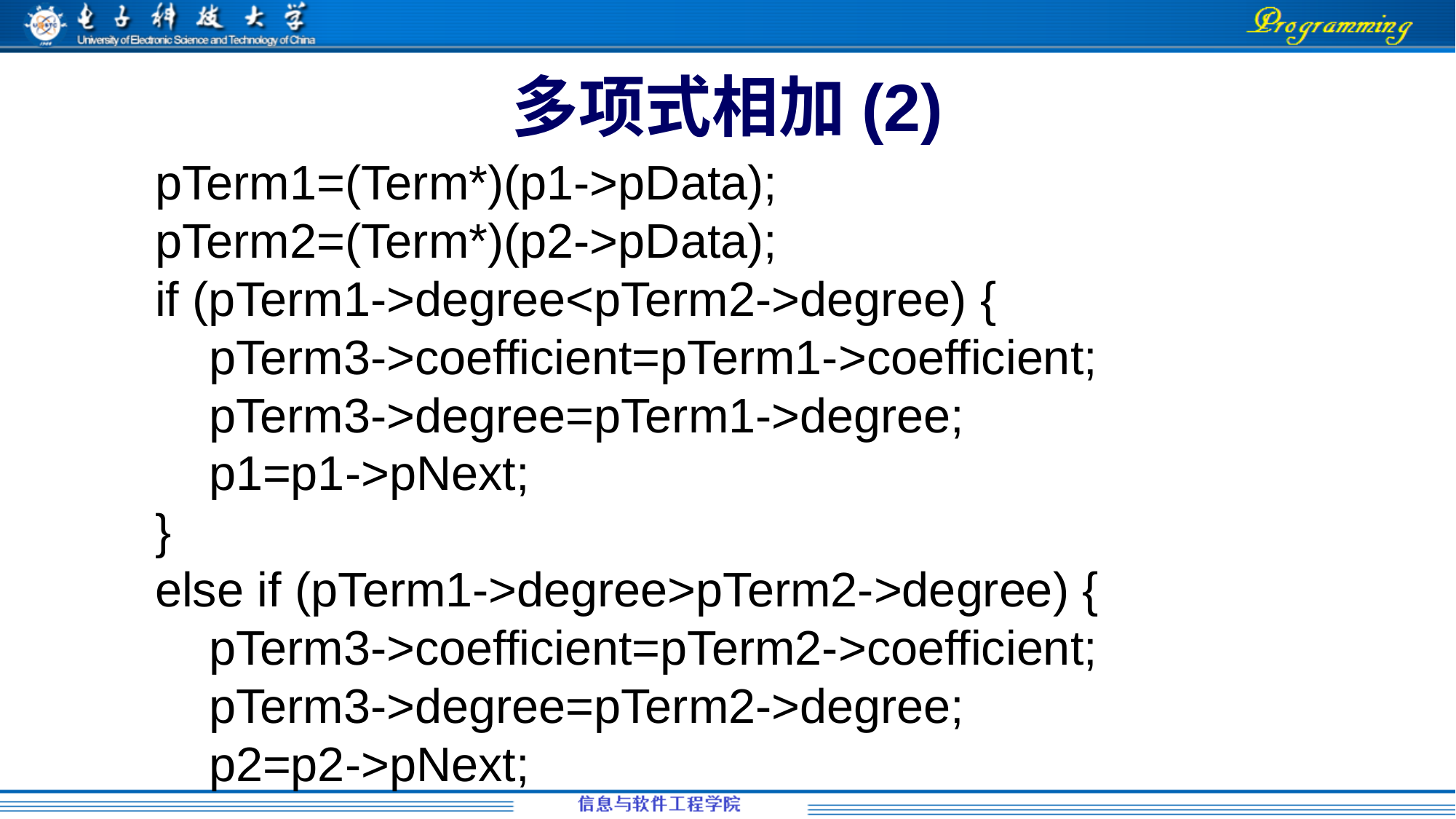

# 多项式相加(2)
        pTerm1=(Term*)(p1->pData);
        pTerm2=(Term*)(p2->pData);
        if (pTerm1->degree<pTerm2->degree) {
            pTerm3->coefficient=pTerm1->coefficient;
            pTerm3->degree=pTerm1->degree;
            p1=p1->pNext;
        }
        else if (pTerm1->degree>pTerm2->degree) {
            pTerm3->coefficient=pTerm2->coefficient;
            pTerm3->degree=pTerm2->degree;
            p2=p2->pNext;